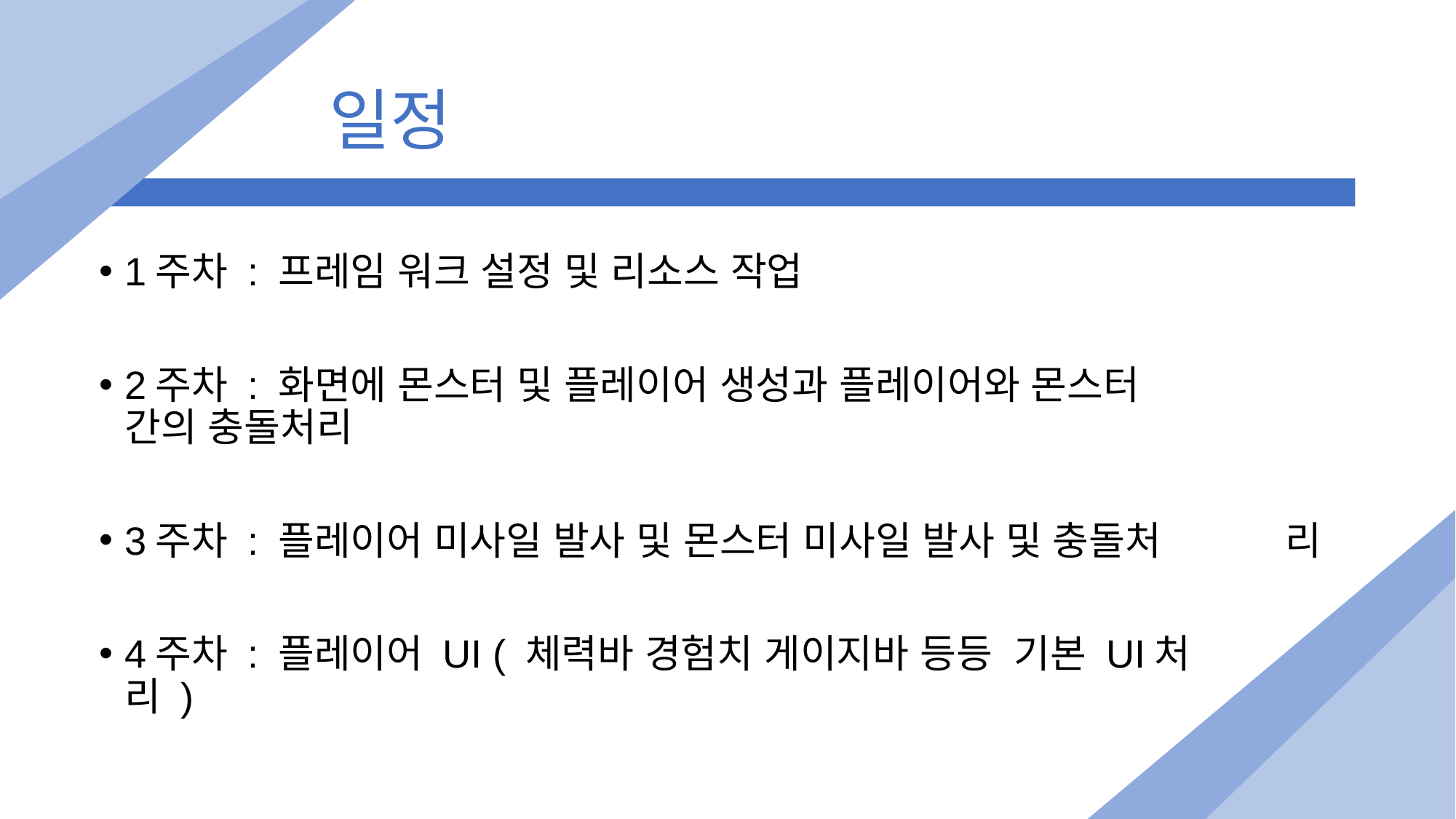

# 일정

1주차 : 프레임 워크 설정 및 리소스 작업

2주차 : 화면에 몬스터 및 플레이어 생성과 플레이어와 몬스터 	    간의 충돌처리

3주차 : 플레이어 미사일 발사 및 몬스터 미사일 발사 및 충돌처	    리

4주차 : 플레이어 UI ( 체력바 경험치 게이지바 등등  기본 UI처	    리 )